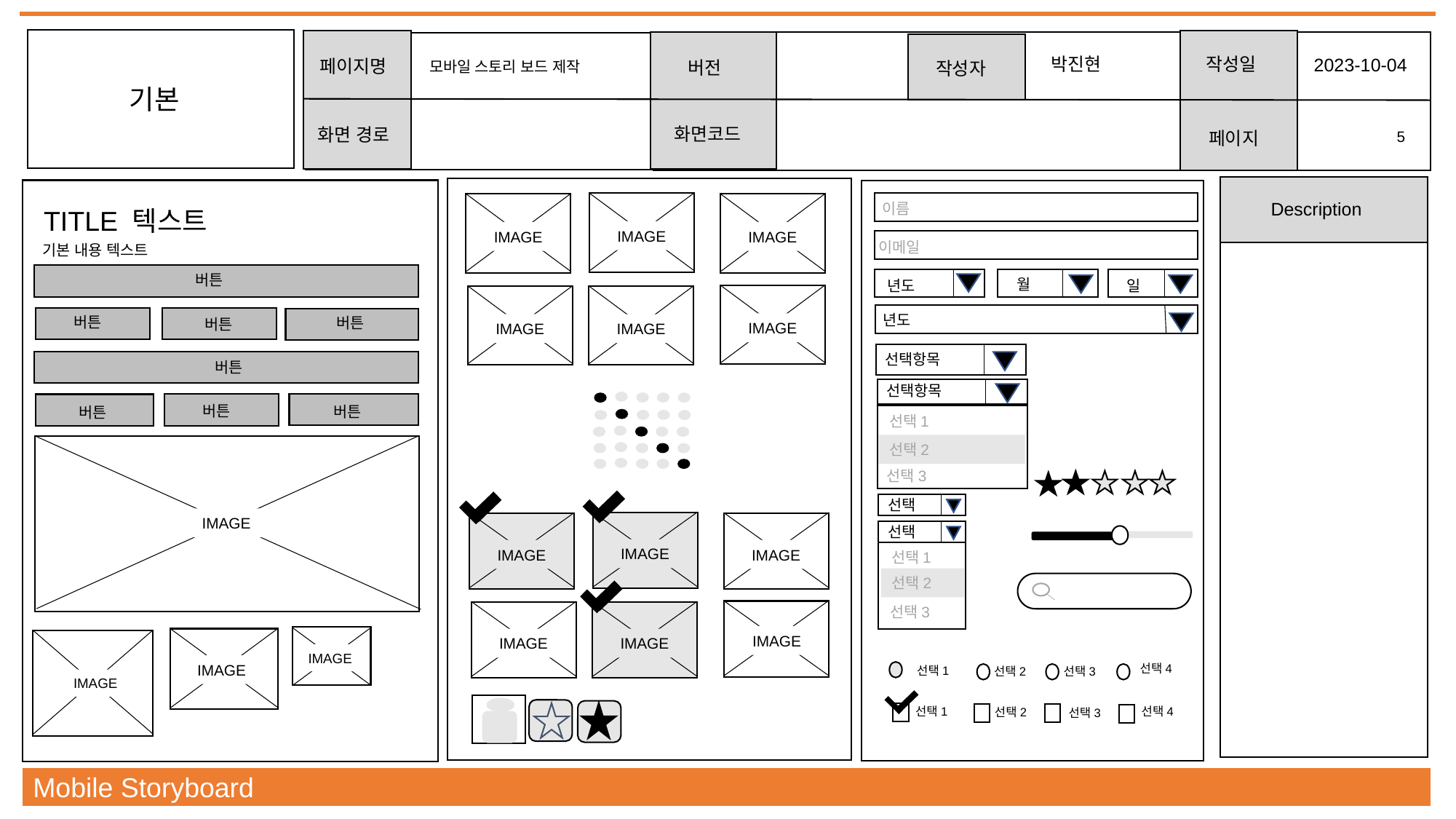

박진현
작성일
2023-10-04
페이지명
버전
모바일 스토리 보드 제작
작성자
기본
화면코드
화면 경로
페이지
5

Description

IMAGE

IMAGE

IMAGE

IMAGE

IMAGE

IMAGE

이름
TITLE 텍스트

이메일
기본 내용 텍스트

버튼

버튼

버튼

버튼

버튼

월
년도
일

년도

선택항목
선택항목

버튼
버튼
버튼

선택1
선택2
선택3

IMAGE

IMAGE

IMAGE

IMAGE

IMAGE

IMAGE

IMAGE
선택

선택

선택1
선택2
선택3

IMAGE

IMAGE

IMAGE
선택4
선택1
선택2
선택3

선택1
선택4
선택2

선택3

Mobile Storyboard